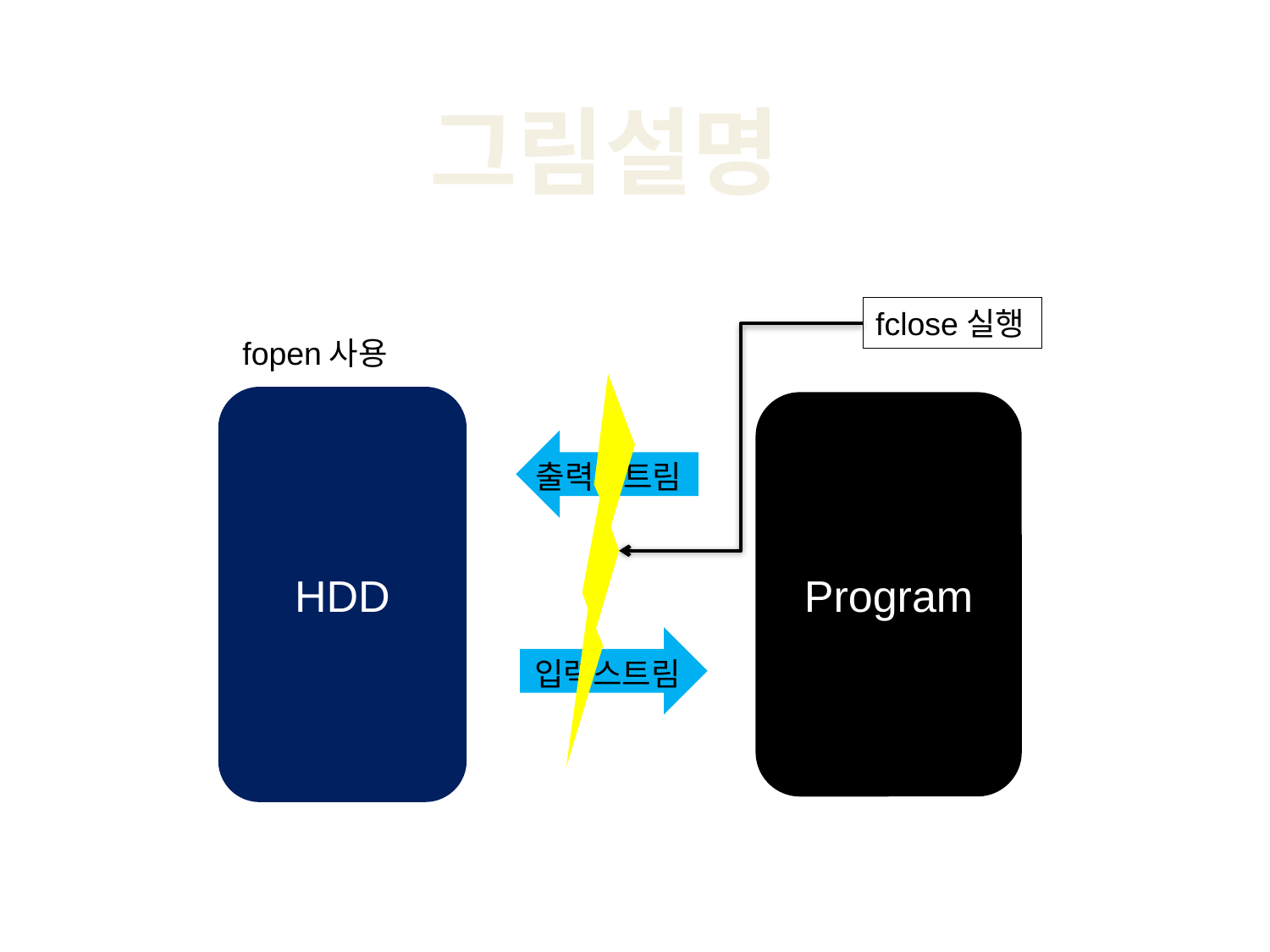

그림설명
fclose실행

fopen사용
HDD
Program

출력스트림

입력스트림